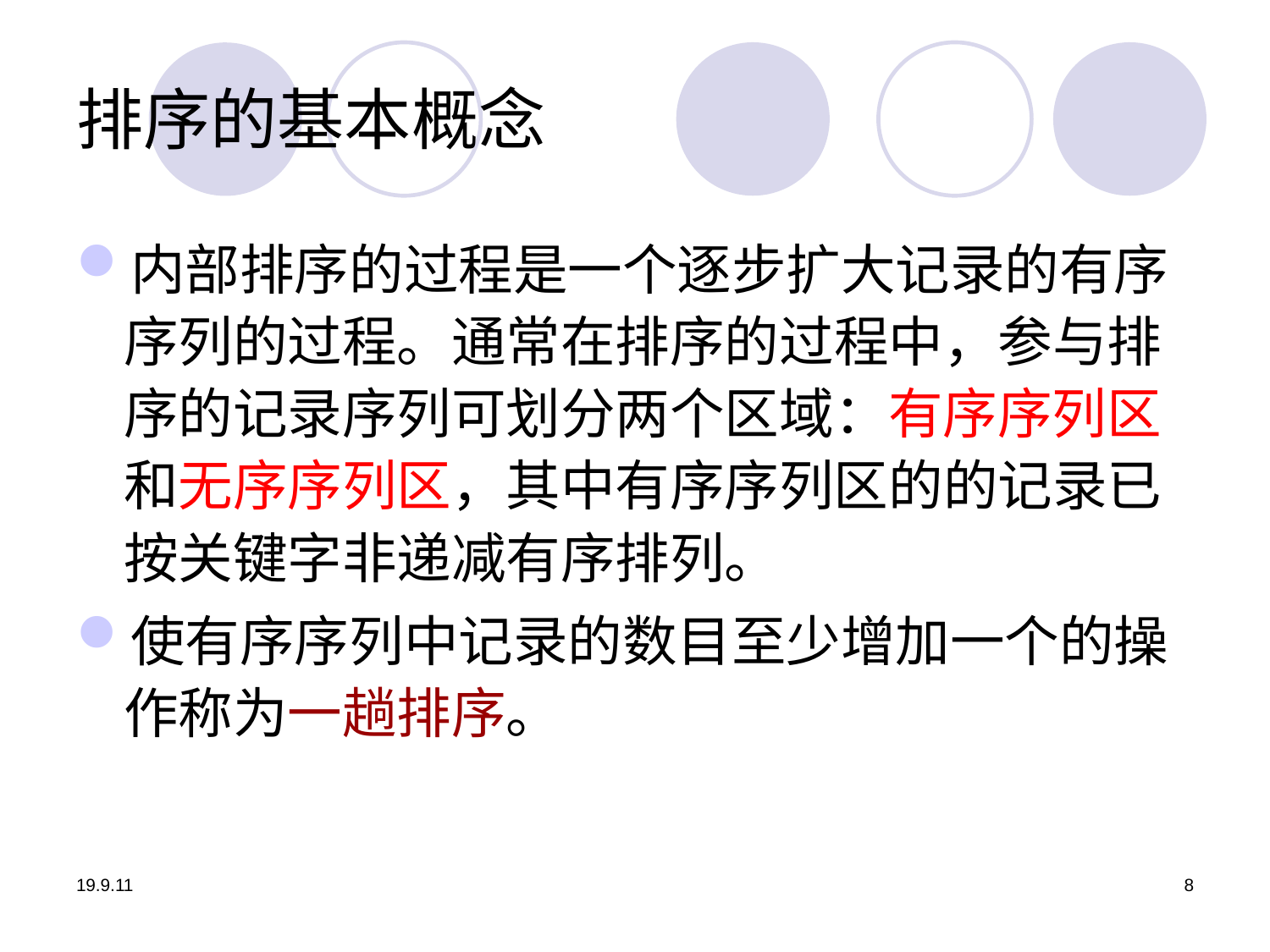

# 排序的基本概念
内部排序的过程是一个逐步扩大记录的有序序列的过程。通常在排序的过程中，参与排序的记录序列可划分两个区域：有序序列区和无序序列区，其中有序序列区的的记录已按关键字非递减有序排列。
使有序序列中记录的数目至少增加一个的操作称为一趟排序。
19.9.11
8